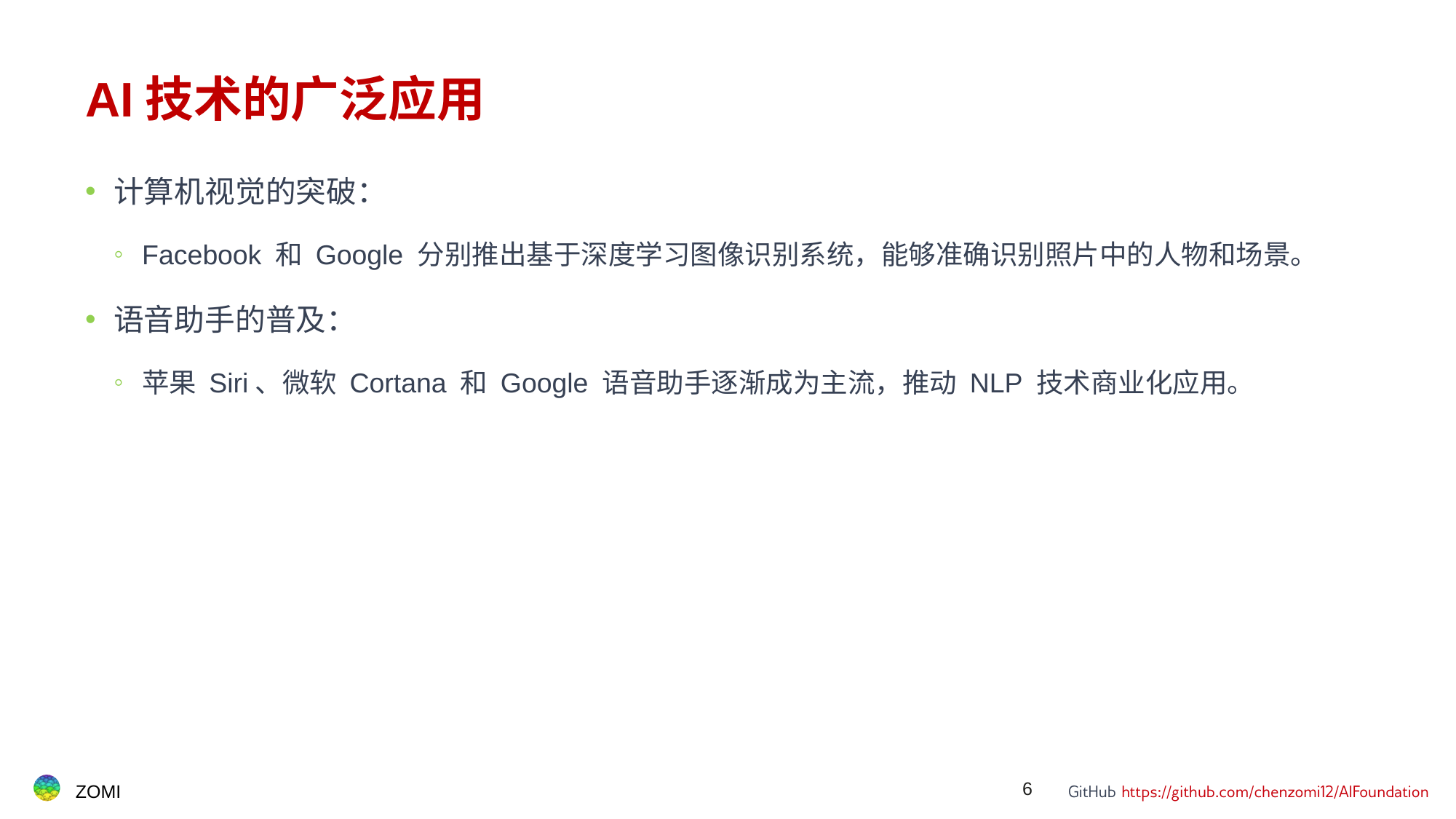

# AI技术的广泛应用
计算机视觉的突破：
Facebook 和 Google 分别推出基于深度学习图像识别系统，能够准确识别照片中的人物和场景。
语音助手的普及：
苹果 Siri、微软 Cortana 和 Google 语音助手逐渐成为主流，推动 NLP 技术商业化应用。